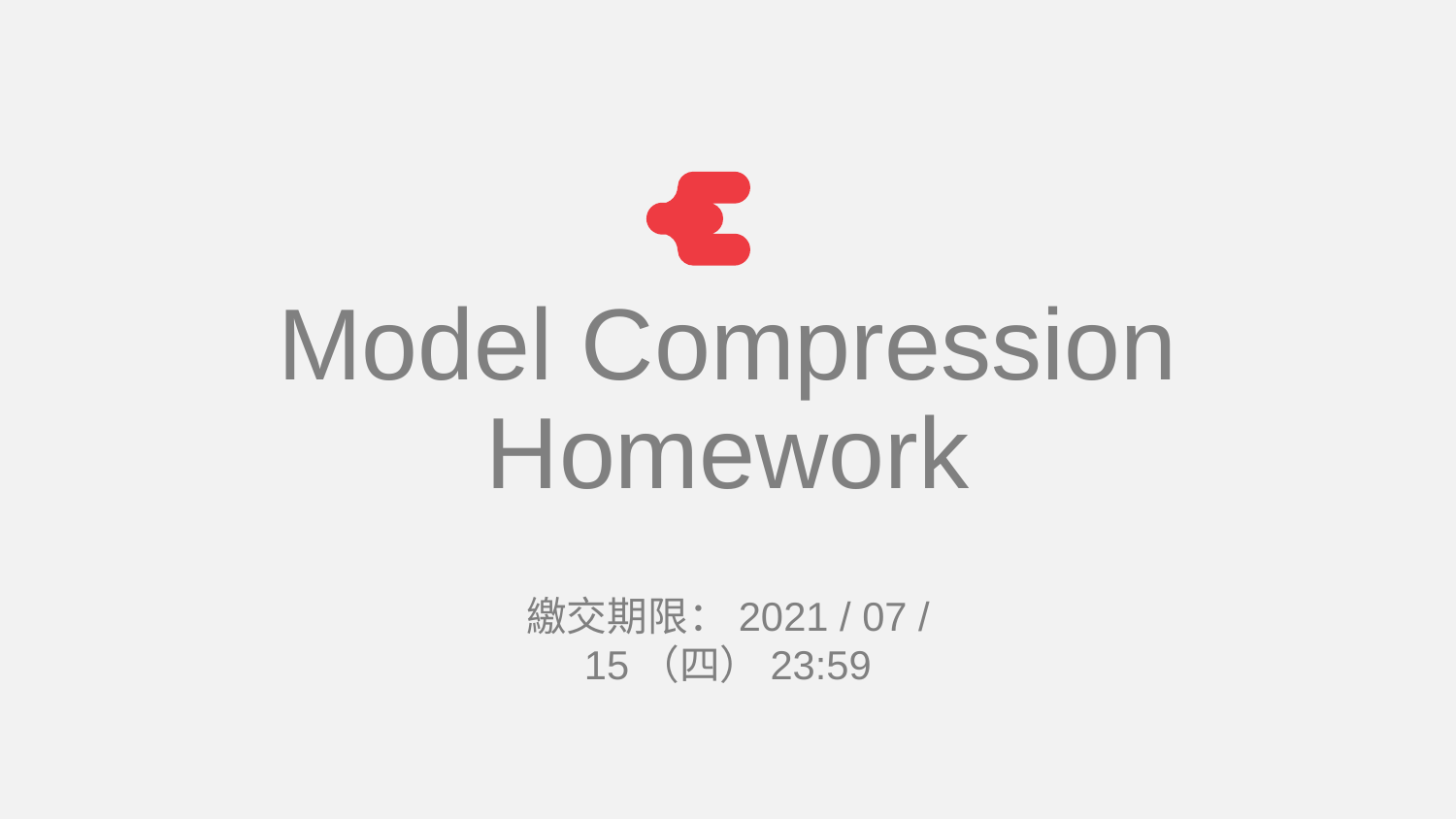

Model Compression Homework
繳交期限：2021 / 07 / 15（四）23:59